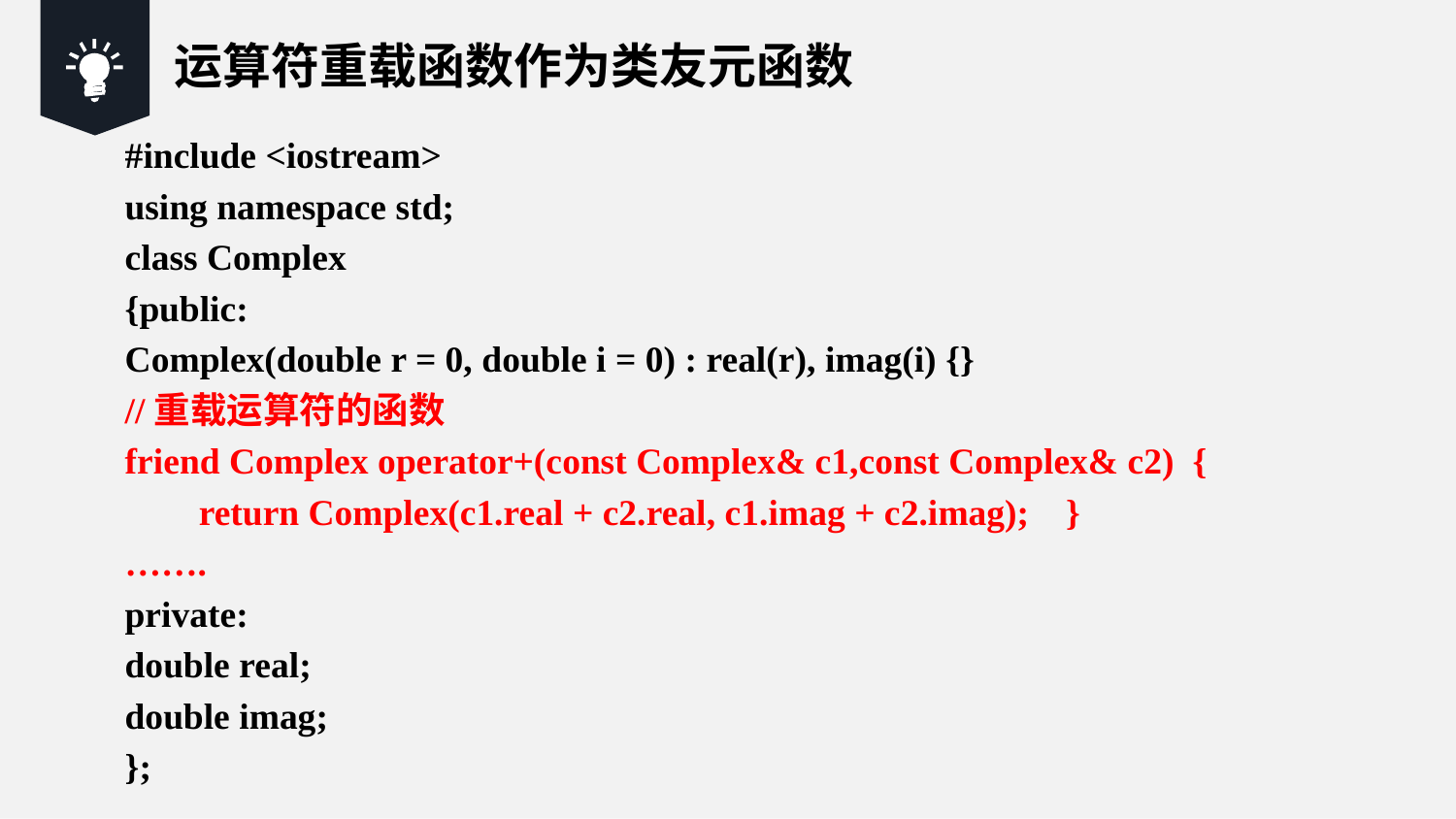

运算符重载函数作为类友元函数

#include <iostream>
using namespace std;
class Complex
{public:
Complex(double r = 0, double i = 0) : real(r), imag(i) {}
//重载运算符的函数
friend Complex operator+(const Complex& c1,const Complex& c2)  {
        return Complex(c1.real + c2.real, c1.imag + c2.imag);    }
…….
private:
double real;
double imag;
};